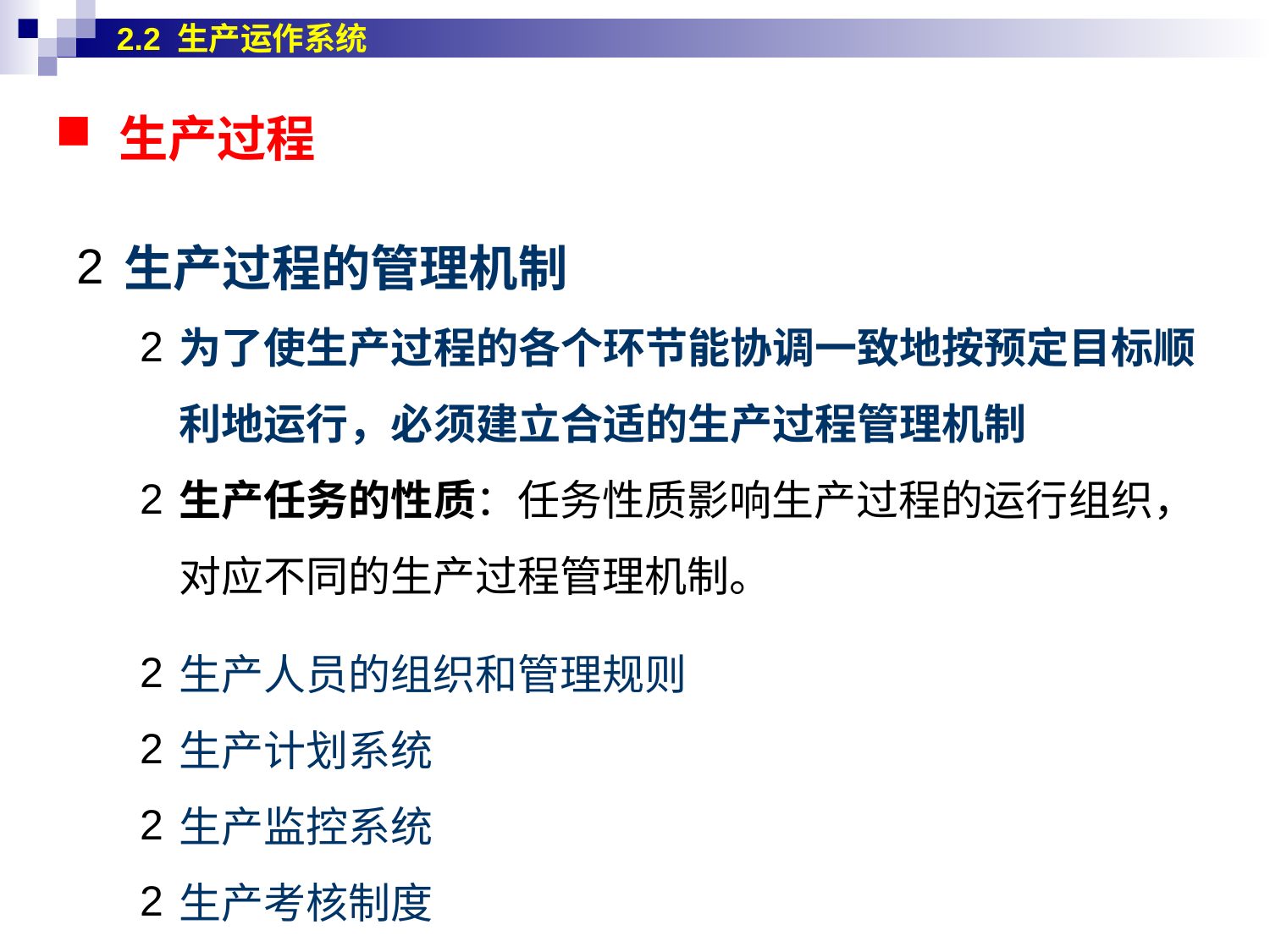

2.2 生产运作系统
# 生产过程
生产过程的管理机制
为了使生产过程的各个环节能协调一致地按预定目标顺利地运行，必须建立合适的生产过程管理机制
生产任务的性质：任务性质影响生产过程的运行组织，对应不同的生产过程管理机制。
生产人员的组织和管理规则
生产计划系统
生产监控系统
生产考核制度